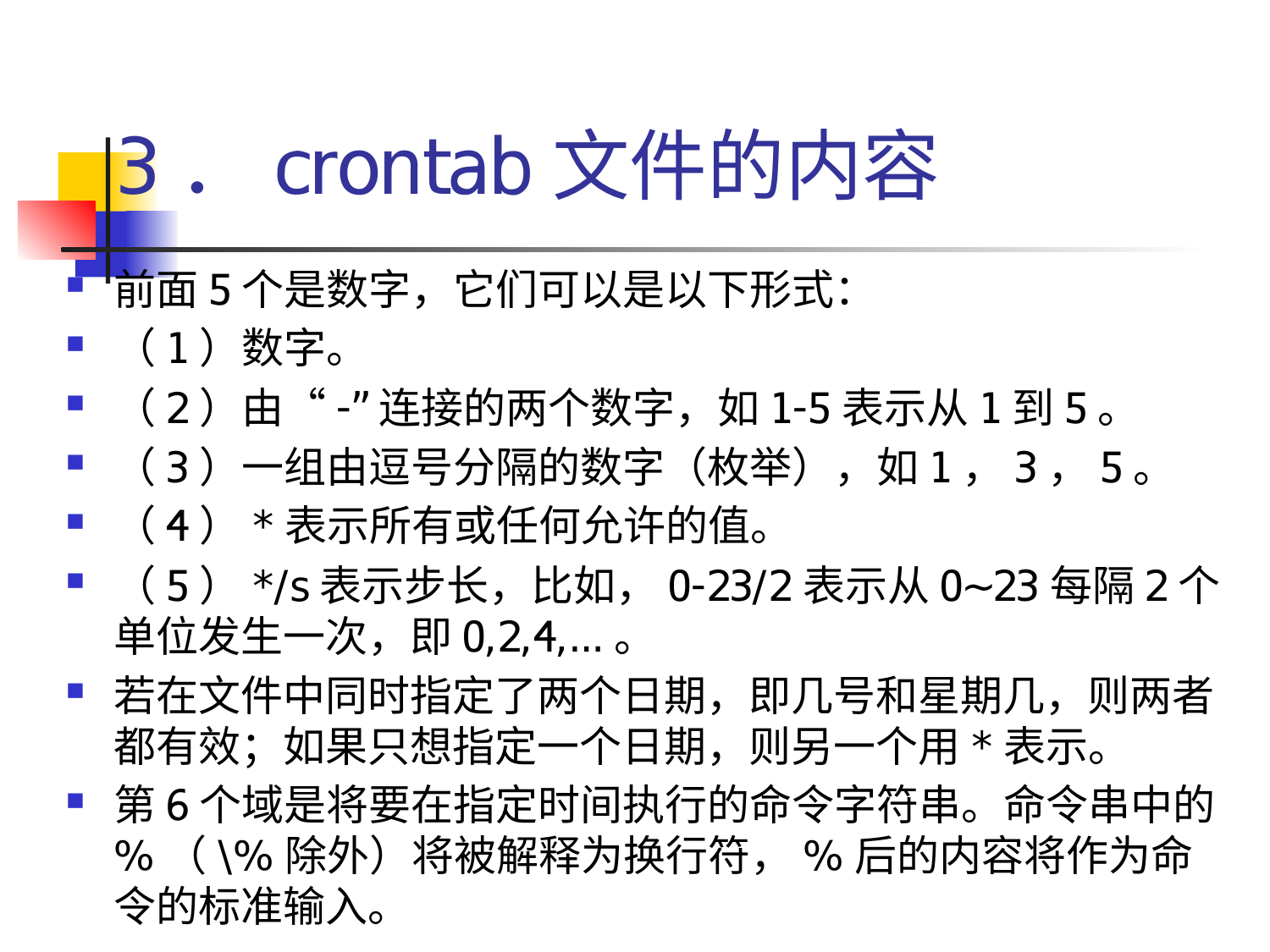

# 3．crontab文件的内容
前面5个是数字，它们可以是以下形式：
（1）数字。
（2）由“-”连接的两个数字，如1-5表示从1到5。
（3）一组由逗号分隔的数字（枚举），如1，3，5。
（4）*表示所有或任何允许的值。
（5）*/s表示步长，比如，0-23/2表示从0~23每隔2个单位发生一次，即0,2,4,…。
若在文件中同时指定了两个日期，即几号和星期几，则两者都有效；如果只想指定一个日期，则另一个用*表示。
第6个域是将要在指定时间执行的命令字符串。命令串中的%（\%除外）将被解释为换行符，%后的内容将作为命令的标准输入。